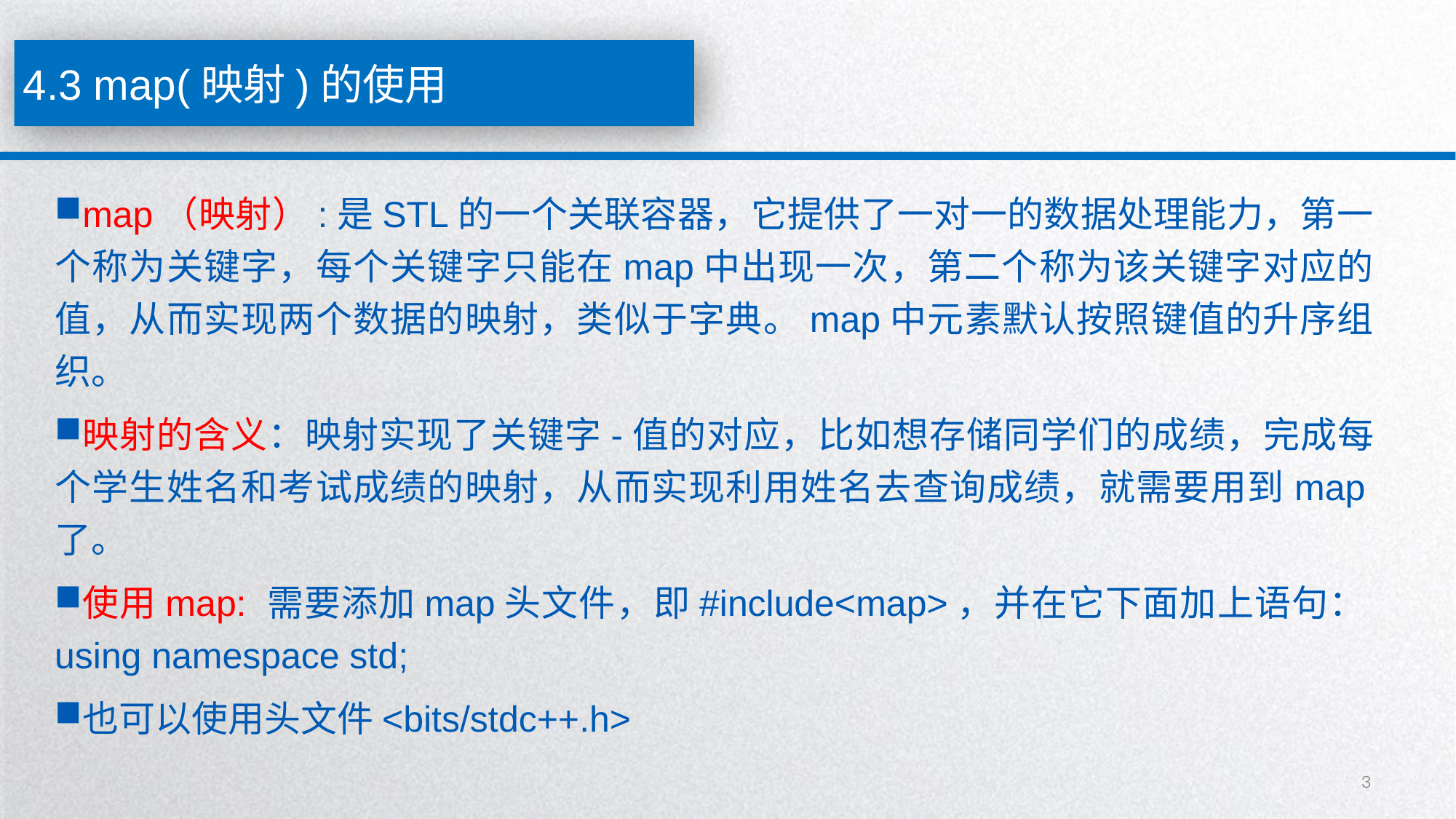

4.3 map(映射)的使用
map（映射）:是STL的一个关联容器，它提供了一对一的数据处理能力，第一个称为关键字，每个关键字只能在map中出现一次，第二个称为该关键字对应的值，从而实现两个数据的映射，类似于字典。map中元素默认按照键值的升序组织。
映射的含义：映射实现了关键字-值的对应，比如想存储同学们的成绩，完成每个学生姓名和考试成绩的映射，从而实现利用姓名去查询成绩，就需要用到map了。
使用map: 需要添加map头文件，即#include<map>，并在它下面加上语句：using namespace std;
也可以使用头文件<bits/stdc++.h>
3